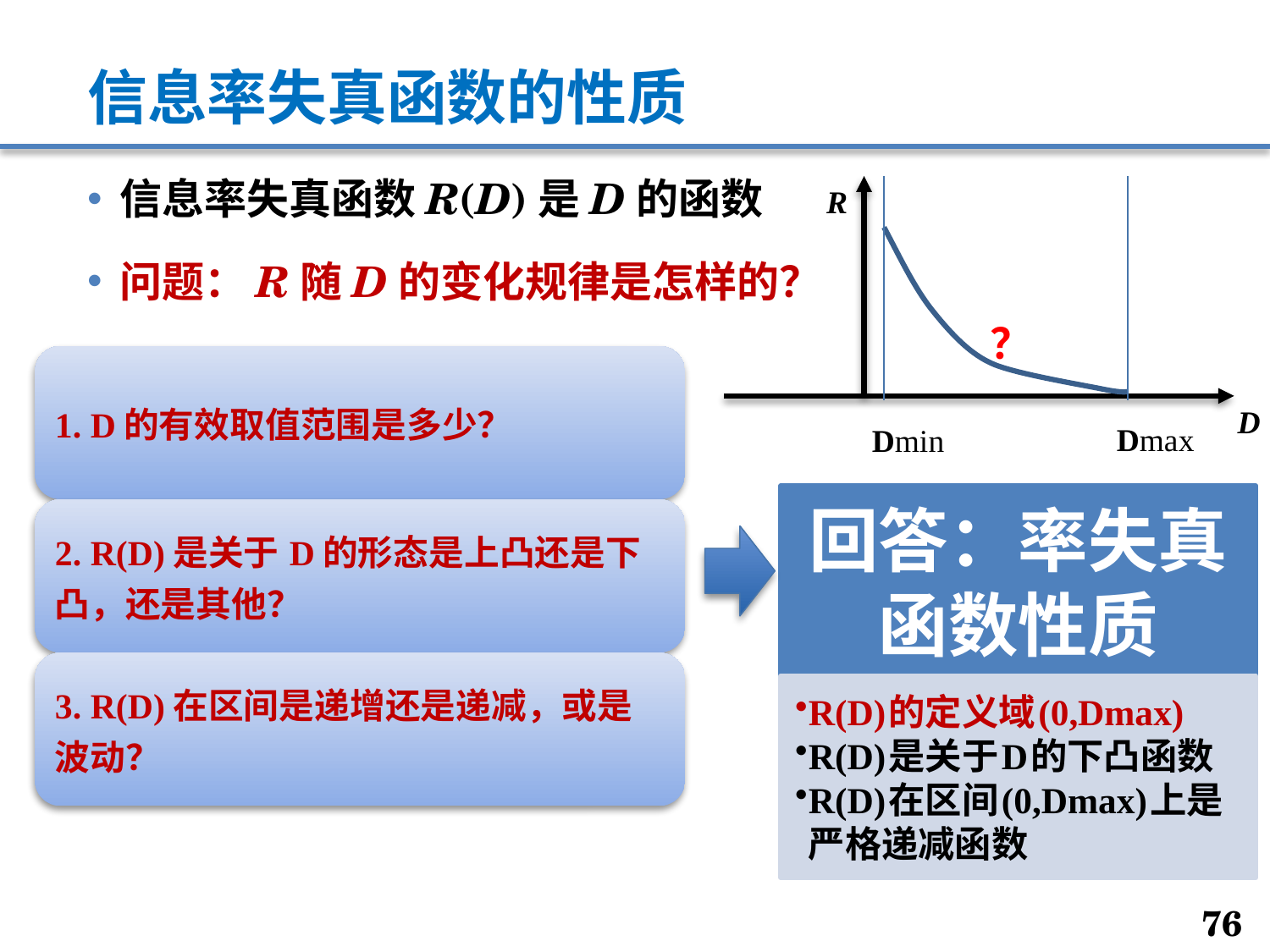

# 信息率失真函数的性质
信息率失真函数R(D)是D的函数
问题：R随D的变化规律是怎样的？
R

D
Dmax
Dmin
？
1. D的有效取值范围是多少？
2. R(D)是关于D的形态是上凸还是下凸，还是其他？
3. R(D)在区间是递增还是递减，或是波动？
回答：率失真函数性质
R(D)的定义域(0,Dmax)
R(D)是关于D的下凸函数
R(D)在区间(0,Dmax)上是严格递减函数

76